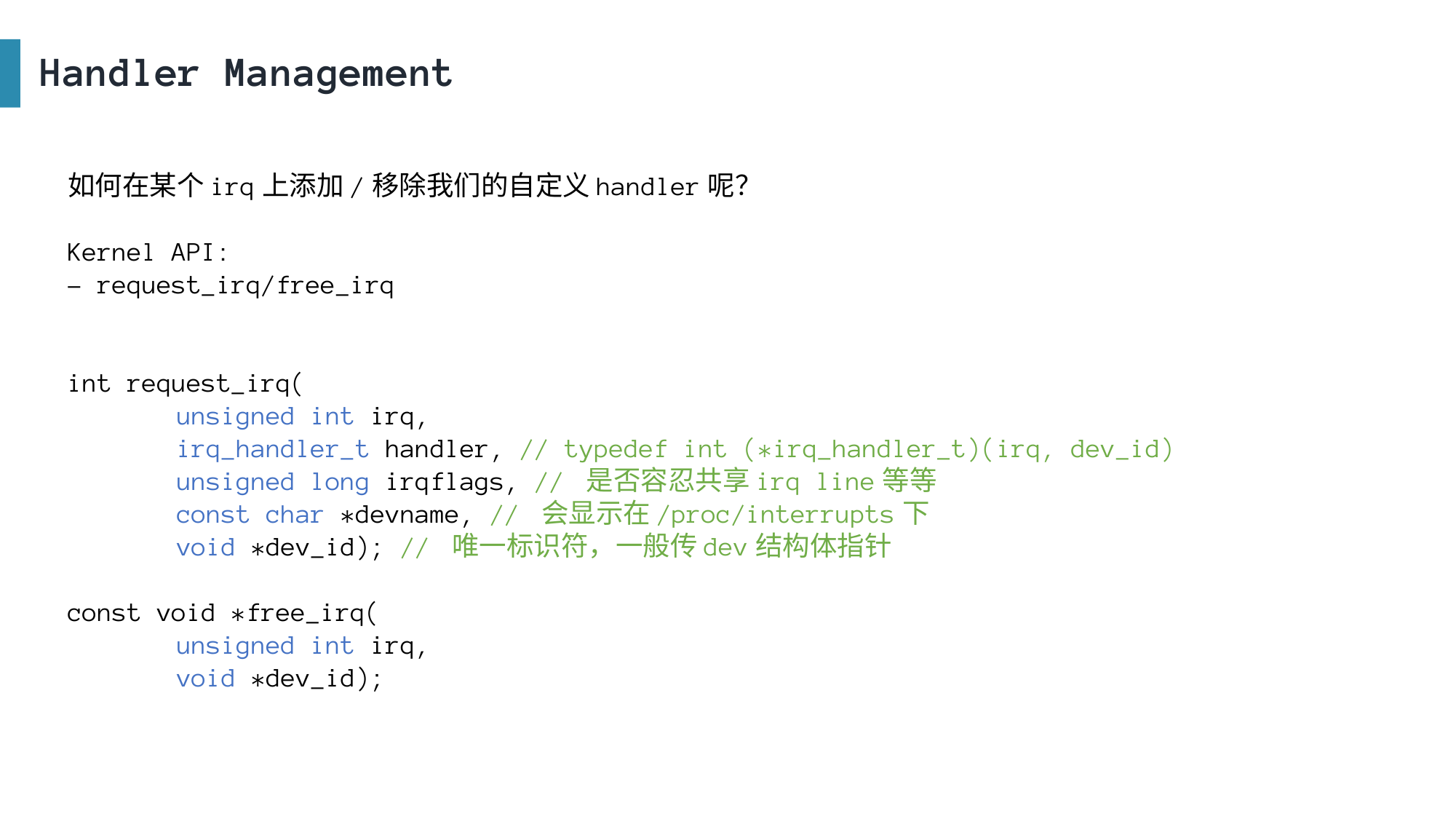

Handler Management

如何在某个irq上添加/移除我们的自定义handler呢？

Kernel API:
- request_irq/free_irq

int request_irq(
	unsigned int irq,
	irq_handler_t handler, // typedef int (*irq_handler_t)(irq, dev_id)
	unsigned long irqflags, // 是否容忍共享irq line等等
	const char *devname, // 会显示在/proc/interrupts下
	void *dev_id); // 唯一标识符，一般传dev结构体指针

const void *free_irq(
	unsigned int irq,
	void *dev_id);